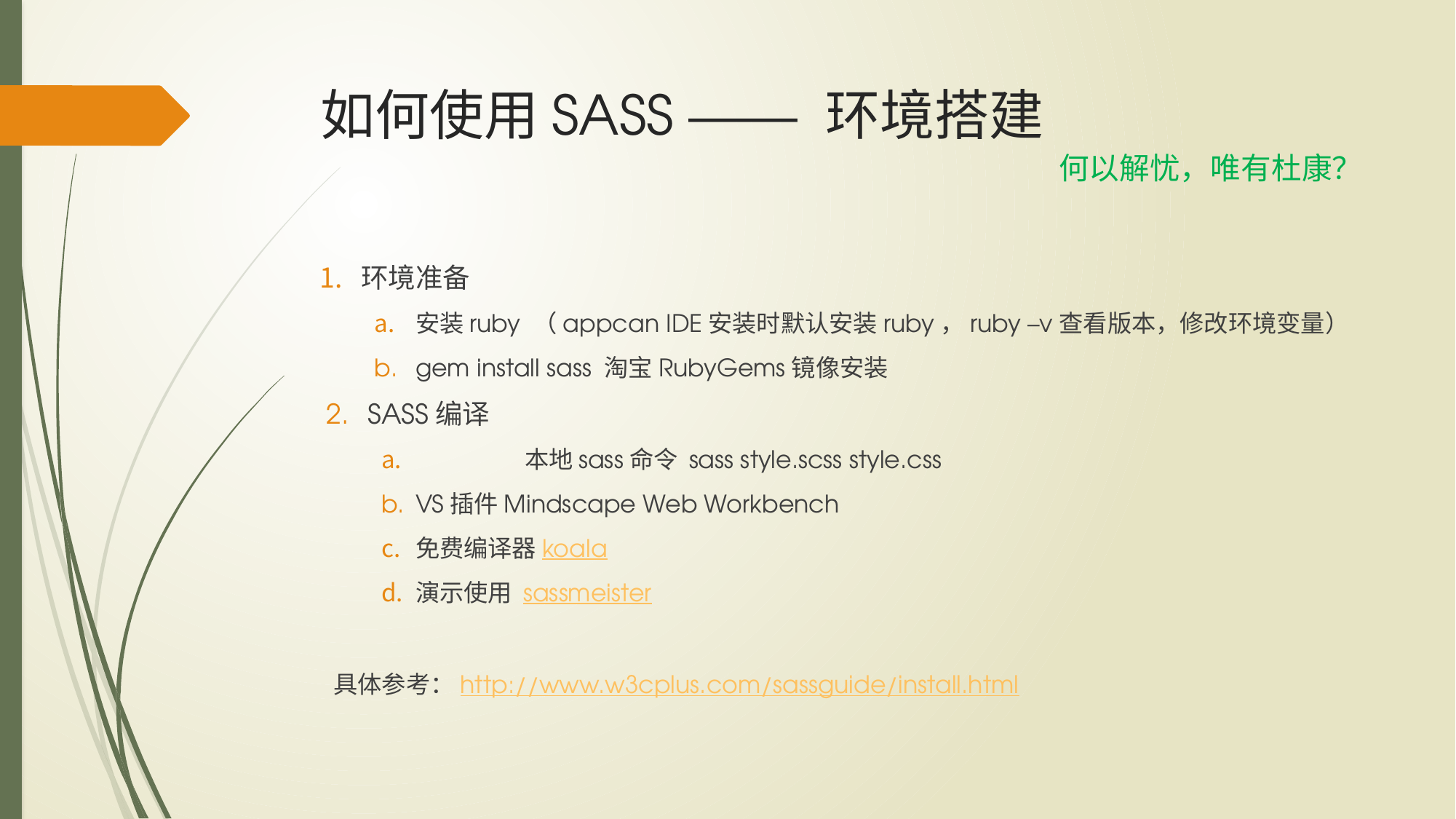

# 如何使用SASS —— 环境搭建
何以解忧，唯有杜康？
环境准备
安装ruby （appcan IDE安装时默认安装ruby，ruby –v查看版本，修改环境变量）
gem install sass 淘宝RubyGems镜像安装
SASS编译
	本地sass命令 sass style.scss style.css
VS插件Mindscape Web Workbench
免费编译器koala
演示使用 sassmeister

具体参考：http://www.w3cplus.com/sassguide/install.html